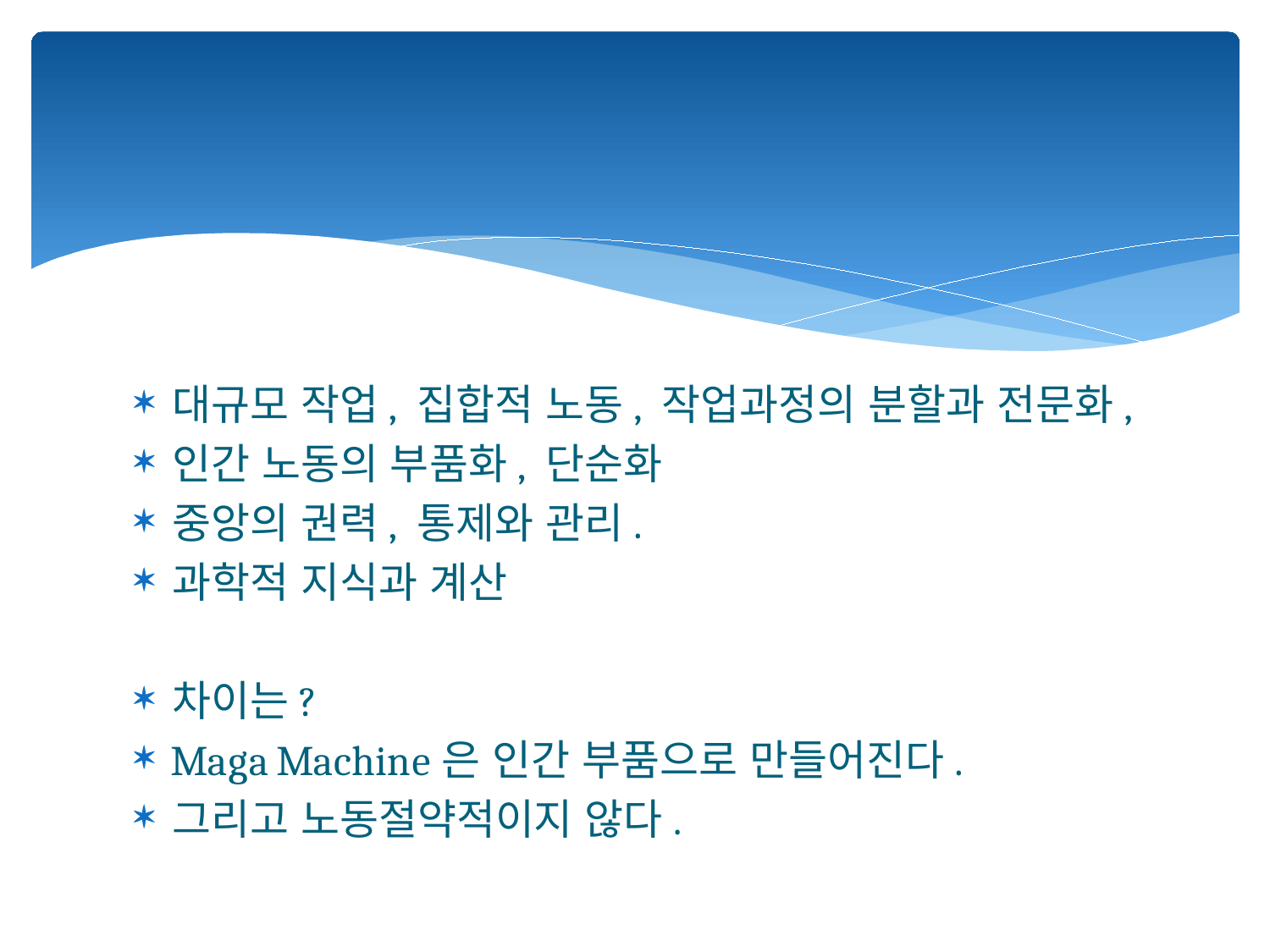

#
대규모 작업, 집합적 노동, 작업과정의 분할과 전문화,
인간 노동의 부품화, 단순화
중앙의 권력, 통제와 관리.
과학적 지식과 계산

차이는?
Maga Machine은 인간 부품으로 만들어진다.
그리고 노동절약적이지 않다.